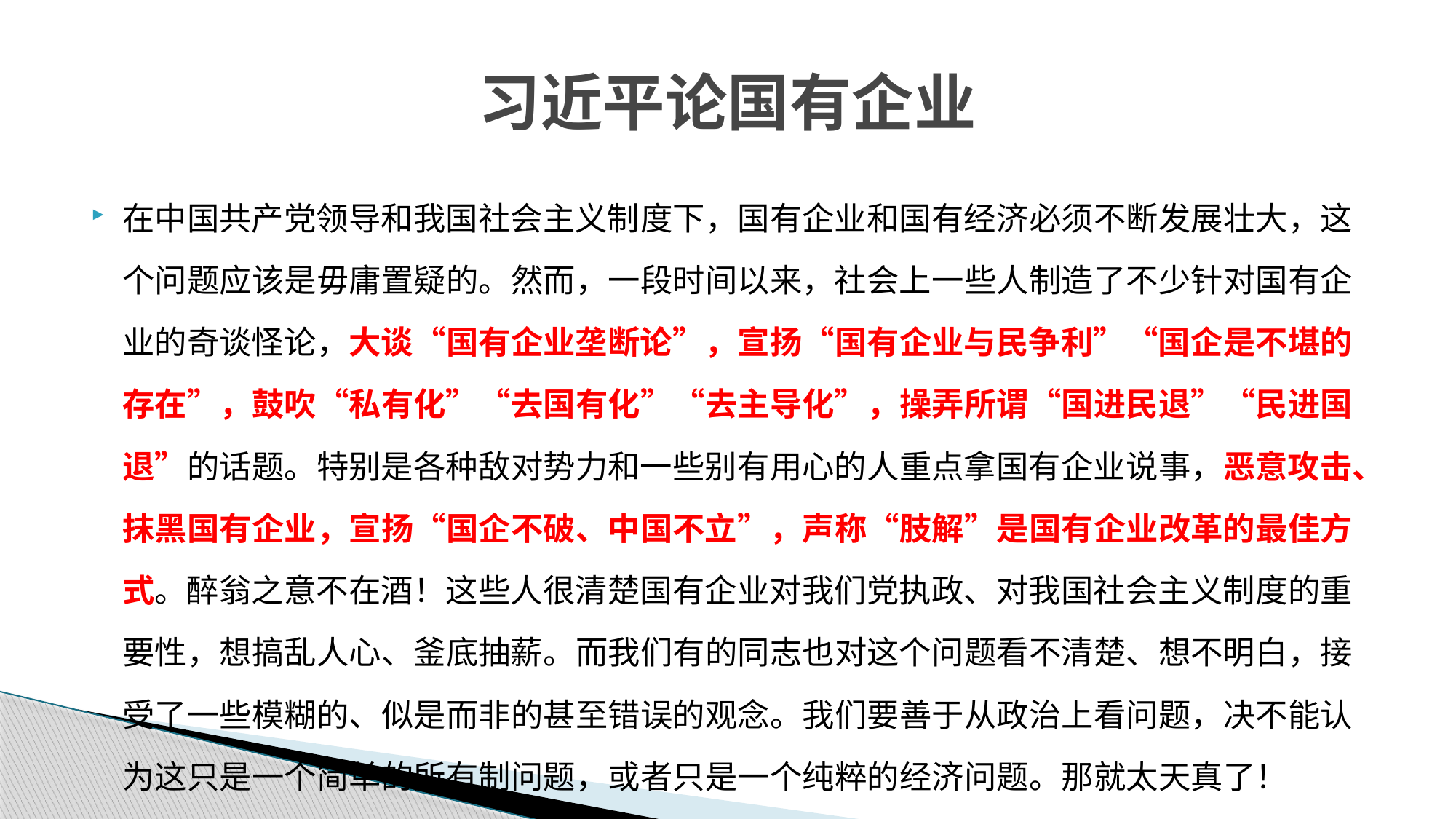

# 习近平论国有企业
在中国共产党领导和我国社会主义制度下，国有企业和国有经济必须不断发展壮大，这个问题应该是毋庸置疑的。然而，一段时间以来，社会上一些人制造了不少针对国有企业的奇谈怪论，大谈“国有企业垄断论”，宣扬“国有企业与民争利”“国企是不堪的存在”，鼓吹“私有化”“去国有化”“去主导化”，操弄所谓“国进民退”“民进国退”的话题。特别是各种敌对势力和一些别有用心的人重点拿国有企业说事，恶意攻击、抹黑国有企业，宣扬“国企不破、中国不立”，声称“肢解”是国有企业改革的最佳方式。醉翁之意不在酒！这些人很清楚国有企业对我们党执政、对我国社会主义制度的重要性，想搞乱人心、釜底抽薪。而我们有的同志也对这个问题看不清楚、想不明白，接受了一些模糊的、似是而非的甚至错误的观念。我们要善于从政治上看问题，决不能认为这只是一个简单的所有制问题，或者只是一个纯粹的经济问题。那就太天真了！